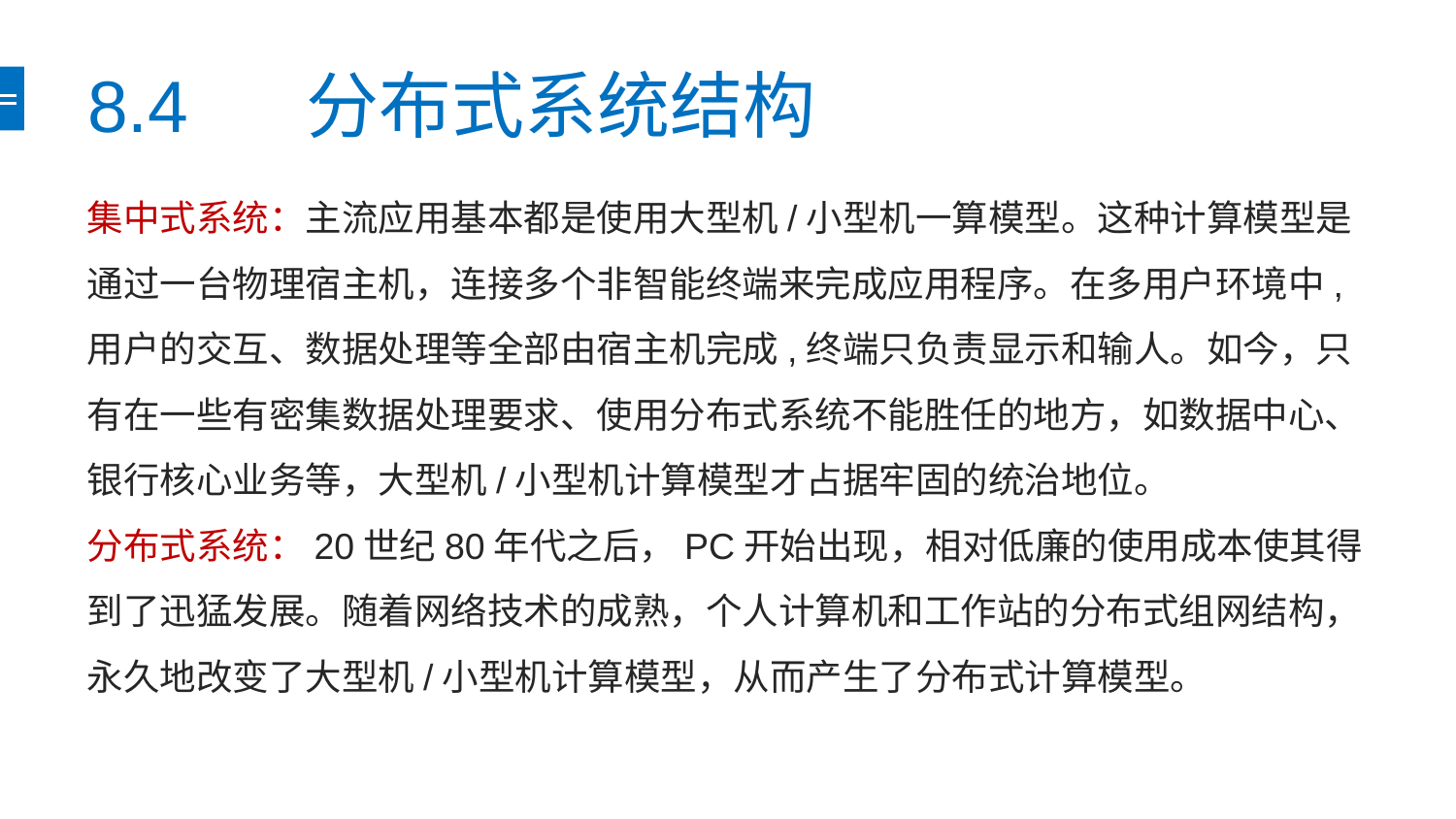

# 8.4	　分布式系统结构
集中式系统：主流应用基本都是使用大型机/小型机一算模型。这种计算模型是通过一台物理宿主机，连接多个非智能终端来完成应用程序。在多用户环境中,用户的交互、数据处理等全部由宿主机完成,终端只负责显示和输人。如今，只有在一些有密集数据处理要求、使用分布式系统不能胜任的地方，如数据中心、银行核心业务等，大型机/小型机计算模型才占据牢固的统治地位。
分布式系统：20世纪80年代之后，PC开始出现，相对低廉的使用成本使其得到了迅猛发展。随着网络技术的成熟，个人计算机和工作站的分布式组网结构，永久地改变了大型机/小型机计算模型，从而产生了分布式计算模型。